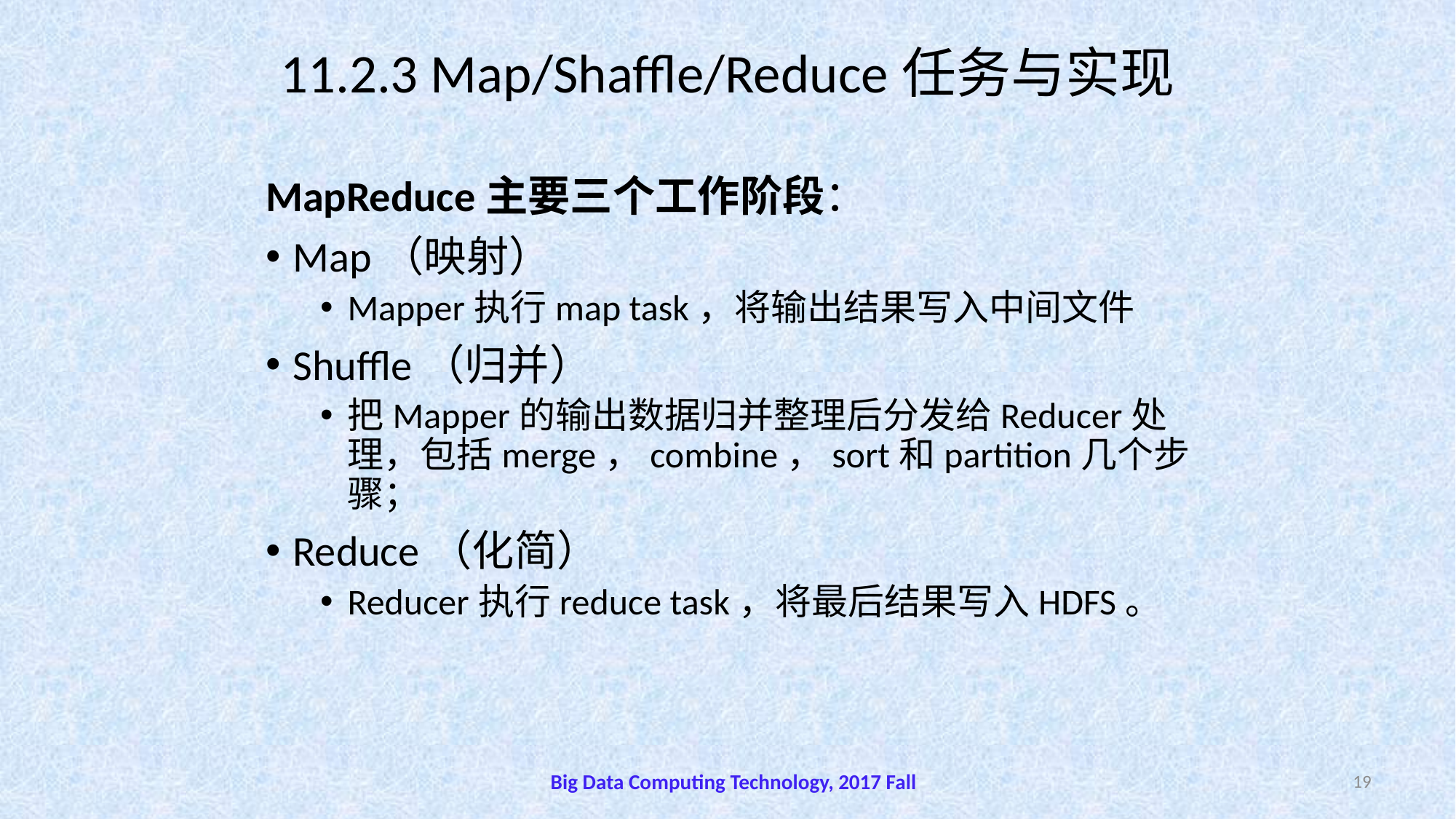

# 11.2.3 Map/Shaffle/Reduce任务与实现
MapReduce主要三个工作阶段：
Map（映射）
Mapper执行map task，将输出结果写入中间文件
Shuffle（归并）
把Mapper的输出数据归并整理后分发给Reducer处理，包括merge，combine，sort和partition几个步骤；
Reduce（化简）
Reducer执行reduce task，将最后结果写入HDFS。

Big Data Computing Technology, 2017 Fall
19